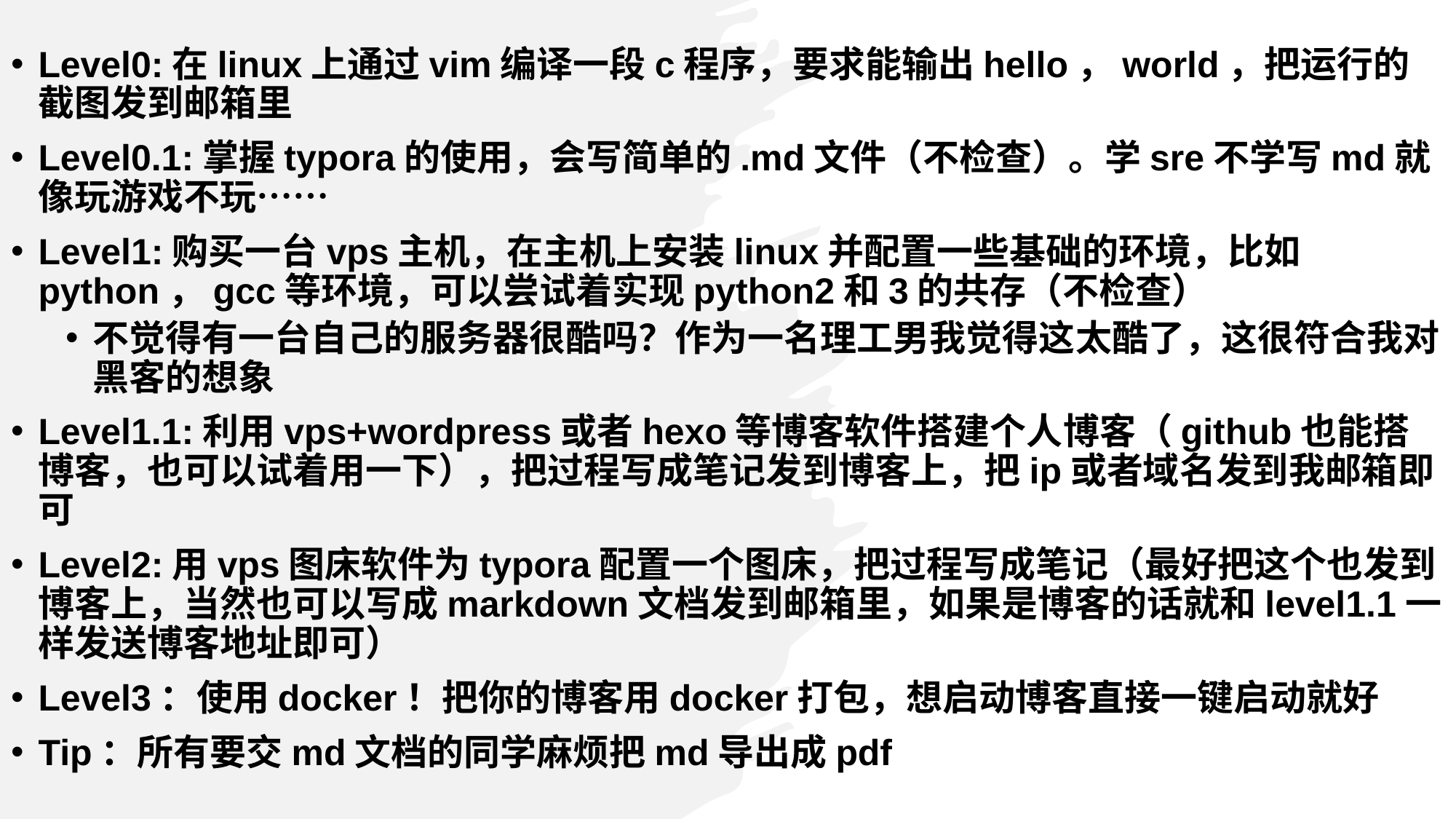

Level0:在linux上通过vim编译一段c程序，要求能输出hello，world，把运行的截图发到邮箱里
Level0.1:掌握typora的使用，会写简单的.md文件（不检查）。学sre不学写md就像玩游戏不玩……
Level1:购买一台vps主机，在主机上安装linux并配置一些基础的环境，比如python，gcc等环境，可以尝试着实现python2和3的共存（不检查）
不觉得有一台自己的服务器很酷吗？作为一名理工男我觉得这太酷了，这很符合我对黑客的想象
Level1.1:利用vps+wordpress或者hexo等博客软件搭建个人博客（github也能搭博客，也可以试着用一下），把过程写成笔记发到博客上，把ip或者域名发到我邮箱即可
Level2:用vps图床软件为typora配置一个图床，把过程写成笔记（最好把这个也发到博客上，当然也可以写成markdown文档发到邮箱里，如果是博客的话就和level1.1一样发送博客地址即可）
Level3：使用docker！把你的博客用docker打包，想启动博客直接一键启动就好
Tip：所有要交md文档的同学麻烦把md导出成pdf